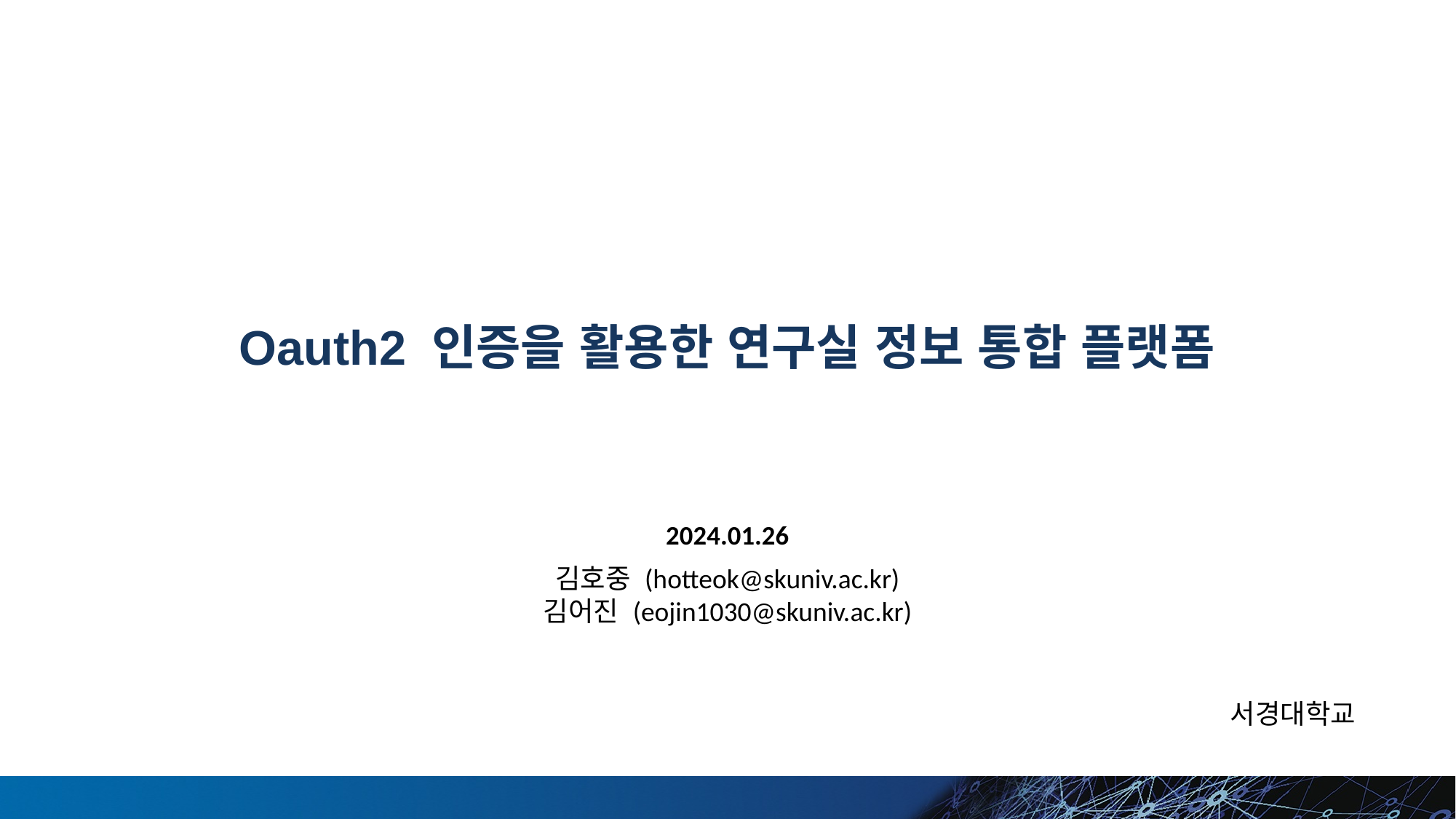

# Oauth2 인증을 활용한 연구실 정보 통합 플랫폼
2024.01.26
김호중 (hotteok@skuniv.ac.kr)
김어진 (eojin1030@skuniv.ac.kr)